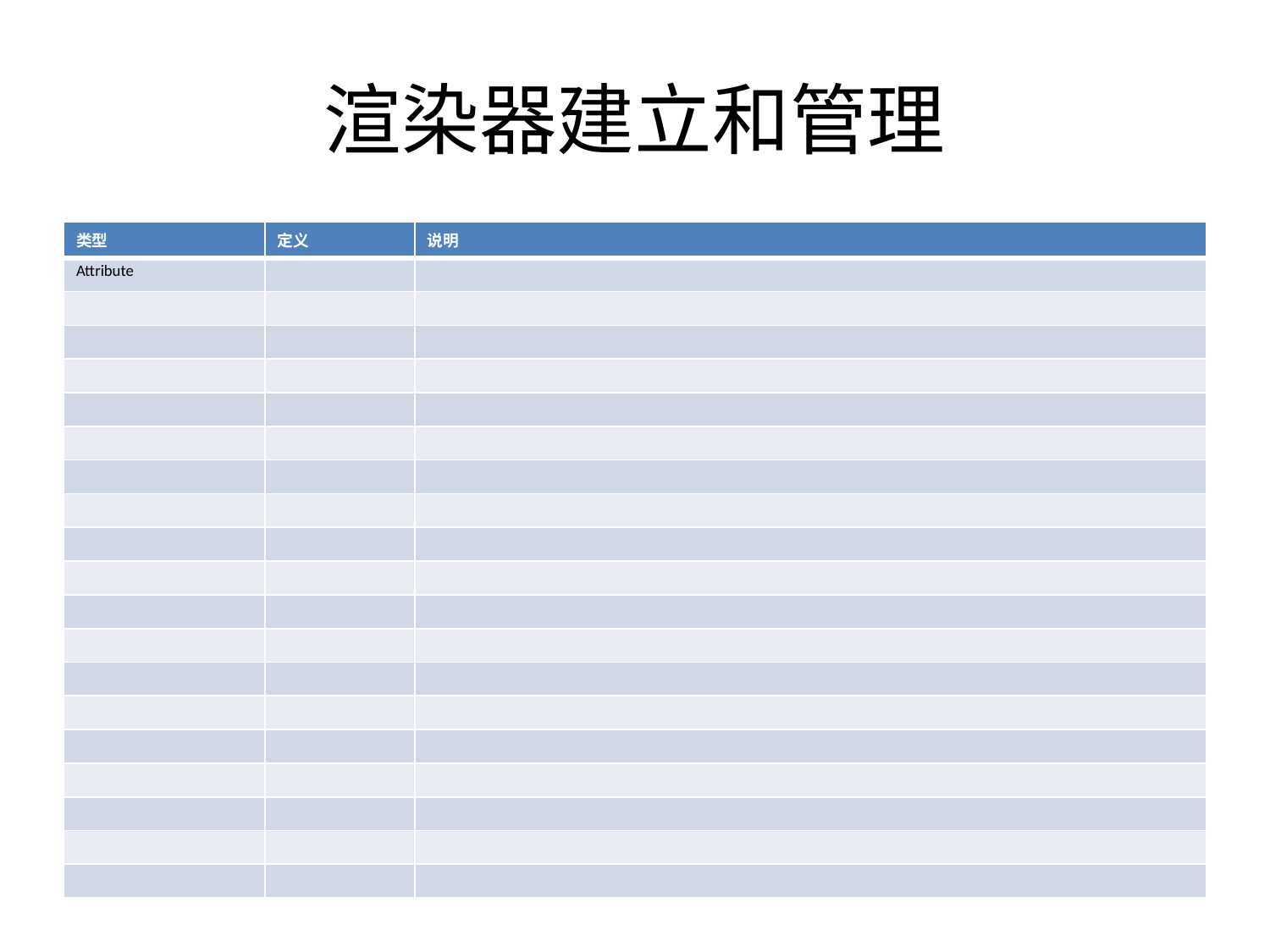

# 渲染器建立和管理
| 类型 | 定义 | 说明 |
| --- | --- | --- |
| Attribute |  |  |
|  |  |  |
|  |  |  |
|  |  |  |
|  |  |  |
|  |  |  |
|  |  |  |
|  |  |  |
|  |  |  |
|  |  |  |
|  |  |  |
|  |  |  |
|  |  |  |
|  |  |  |
|  |  |  |
|  |  |  |
|  |  |  |
|  |  |  |
|  |  |  |